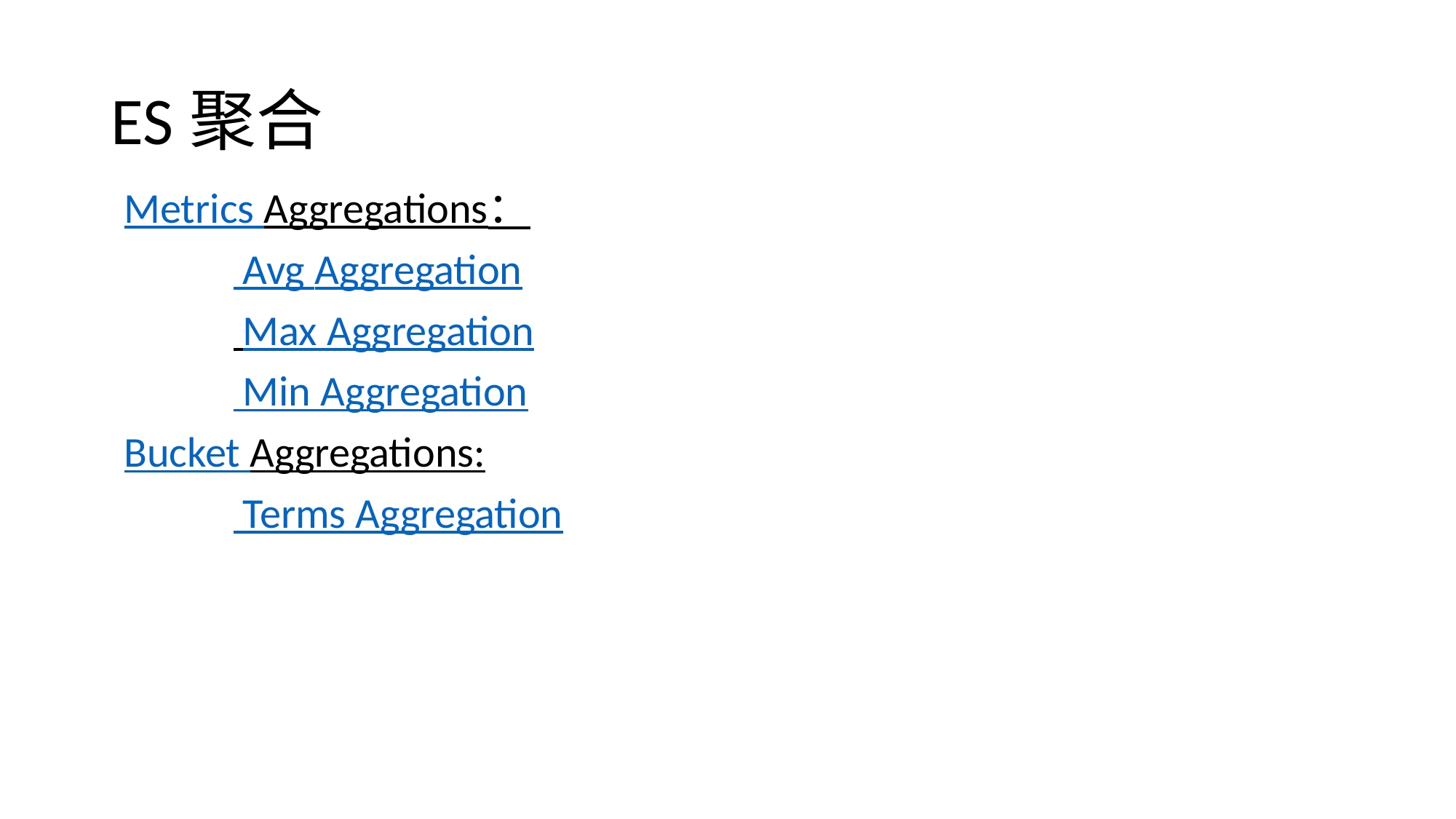

# ES聚合
Metrics Aggregations：
	 Avg Aggregation
	 Max Aggregation
	 Min Aggregation
Bucket Aggregations:
	 Terms Aggregation